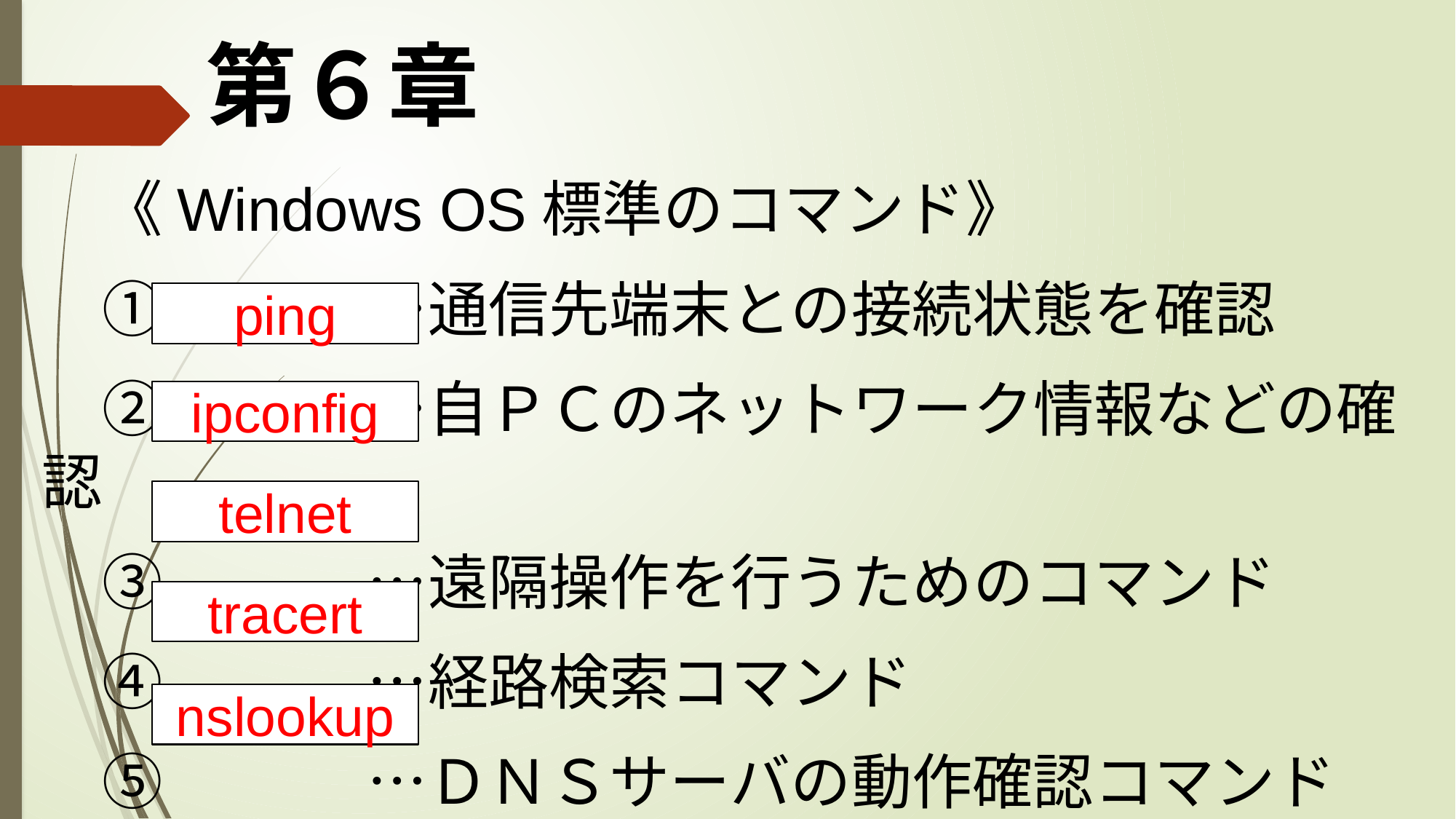

第６章
　《Windows OS標準のコマンド》
　①               …通信先端末との接続状態を確認
　②               …自ＰＣのネットワーク情報などの確認
　③               …遠隔操作を行うためのコマンド
　④               …経路検索コマンド
　⑤               …ＤＮＳサーバの動作確認コマンド
ping
ipconfig
telnet
tracert
nslookup